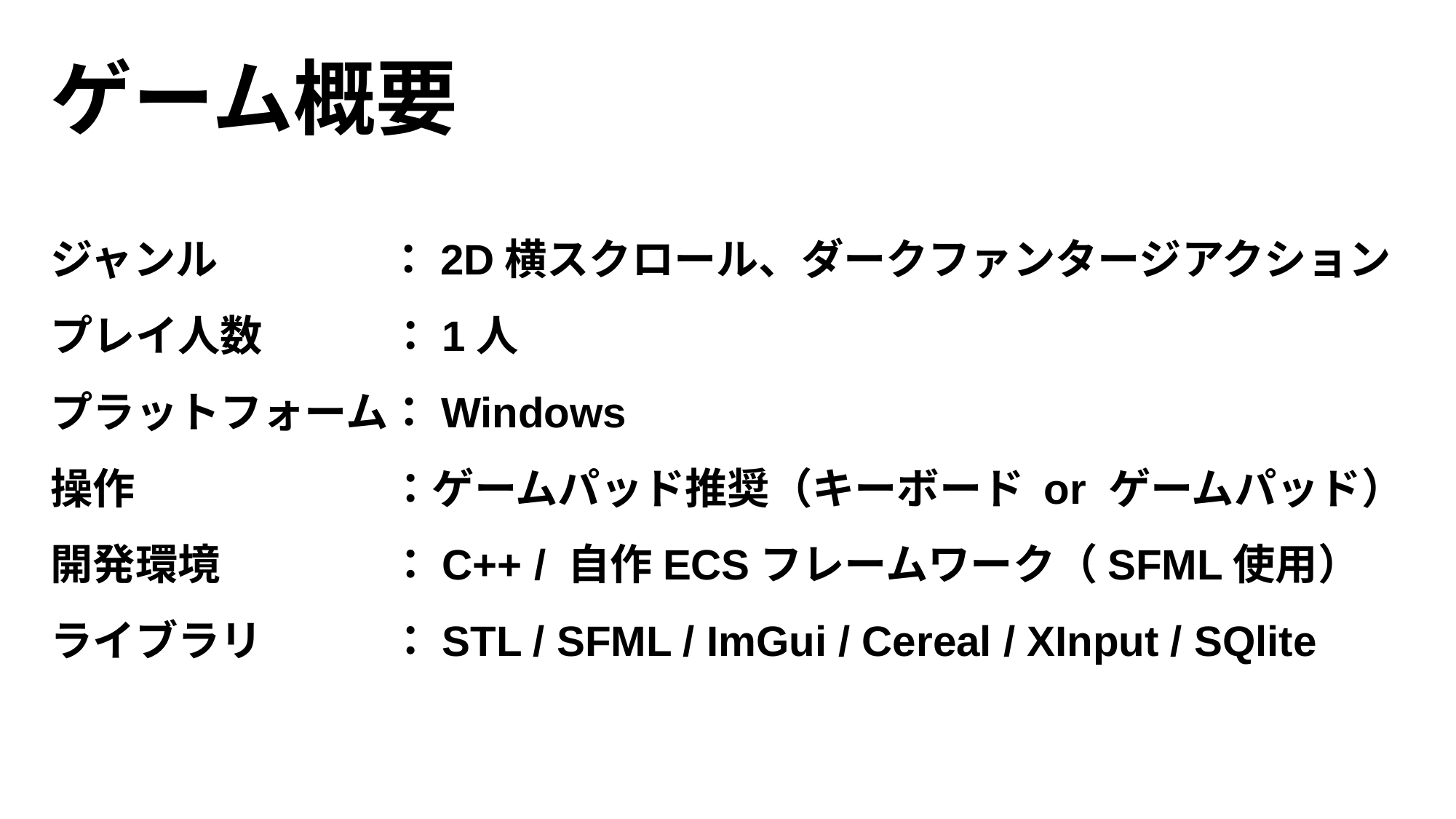

ゲーム概要
ジャンル　　　　：2D横スクロール、ダークファンタージアクション
プレイ人数　　　：1人
プラットフォーム：Windows
操作　　　　　　：ゲームパッド推奨（キーボード or ゲームパッド）
開発環境　　　　：C++ / 自作ECSフレームワーク（SFML使用）
ライブラリ　　　：STL / SFML / ImGui / Cereal / XInput / SQlite